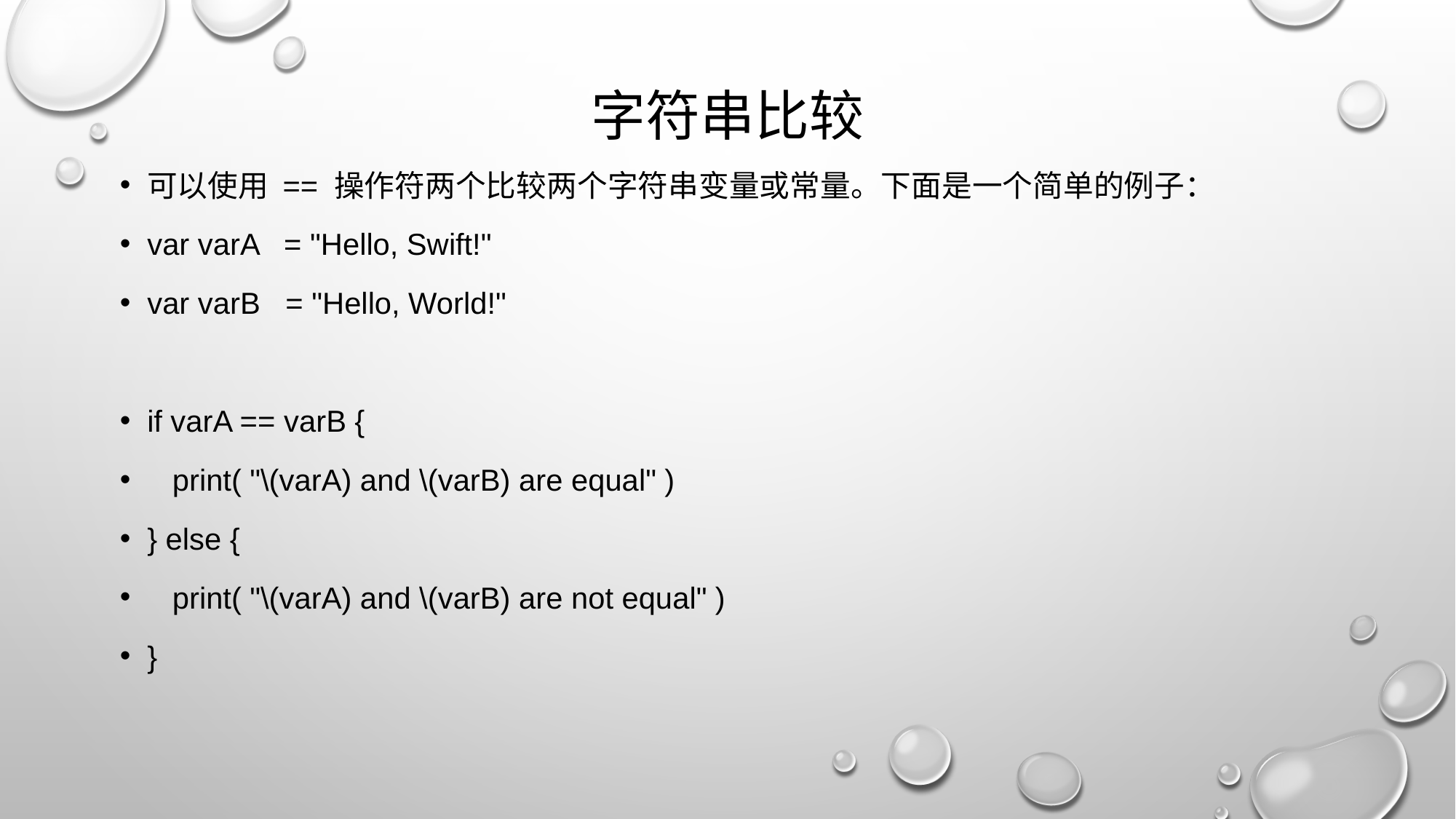

# 字符串比较
可以使用 == 操作符两个比较两个字符串变量或常量。下面是一个简单的例子：
var varA   = "Hello, Swift!"
var varB   = "Hello, World!"

if varA == varB {
   print( "\(varA) and \(varB) are equal" )
} else {
   print( "\(varA) and \(varB) are not equal" )
}